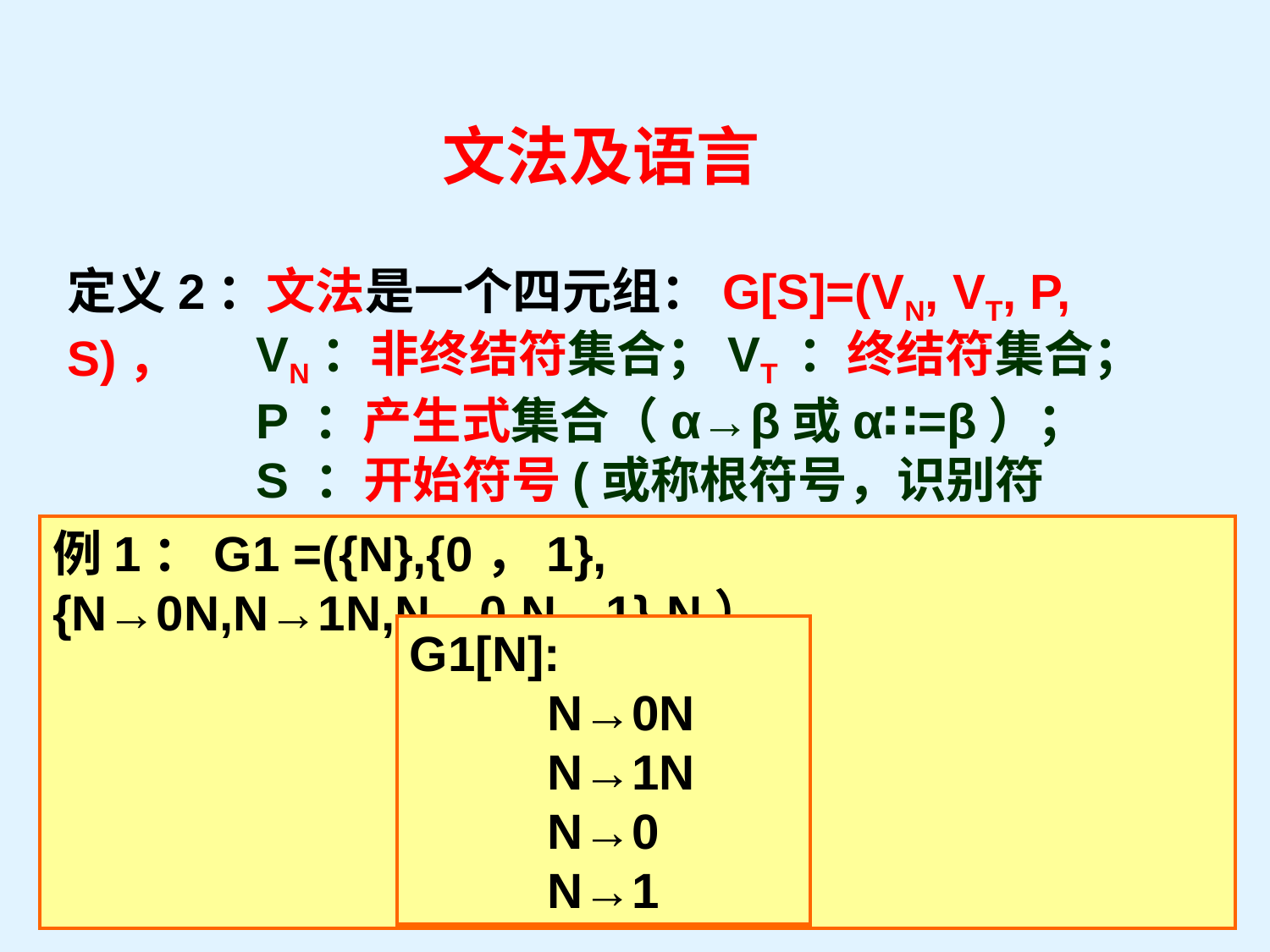

文法及语言
定义2：文法是一个四元组：G[S]=(VN, VT, P, S)，
           VN：非终结符集合；VT ：终结符集合；
           P ：产生式集合（α→β或α∷=β）；
           S ：开始符号(或称根符号，识别符号)。
例1：G1 =({N},{0，1},{N→0N,N→1N,N→0,N→1},N）

G1[N]:
          N→0N
          N→1N
          N→0
          N→1